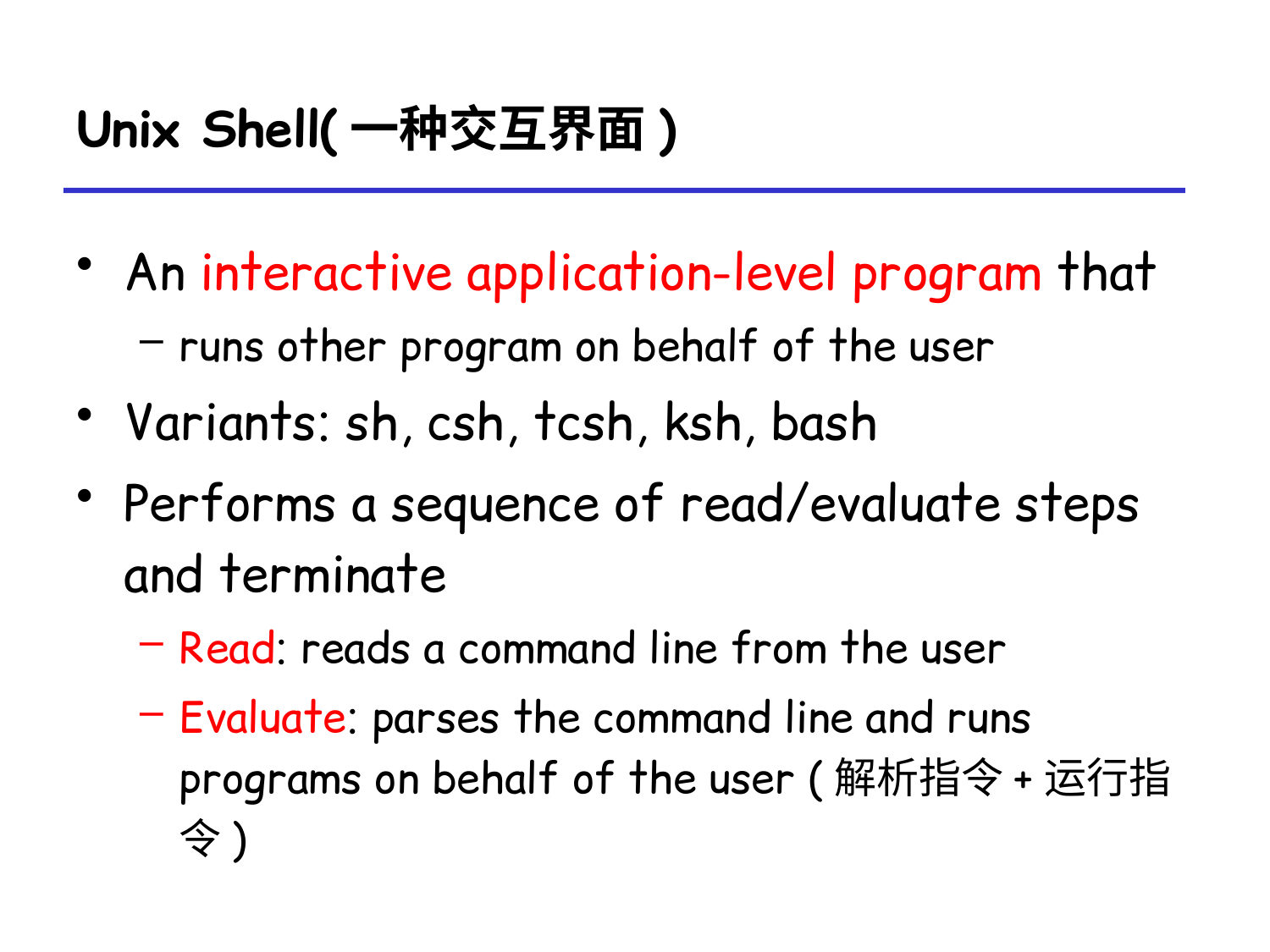

# Unix Shell(一种交互界面)
An interactive application-level program that
runs other program on behalf of the user
Variants: sh, csh, tcsh, ksh, bash
Performs a sequence of read/evaluate steps and terminate
Read: reads a command line from the user
Evaluate: parses the command line and runs programs on behalf of the user (解析指令+运行指令)
30